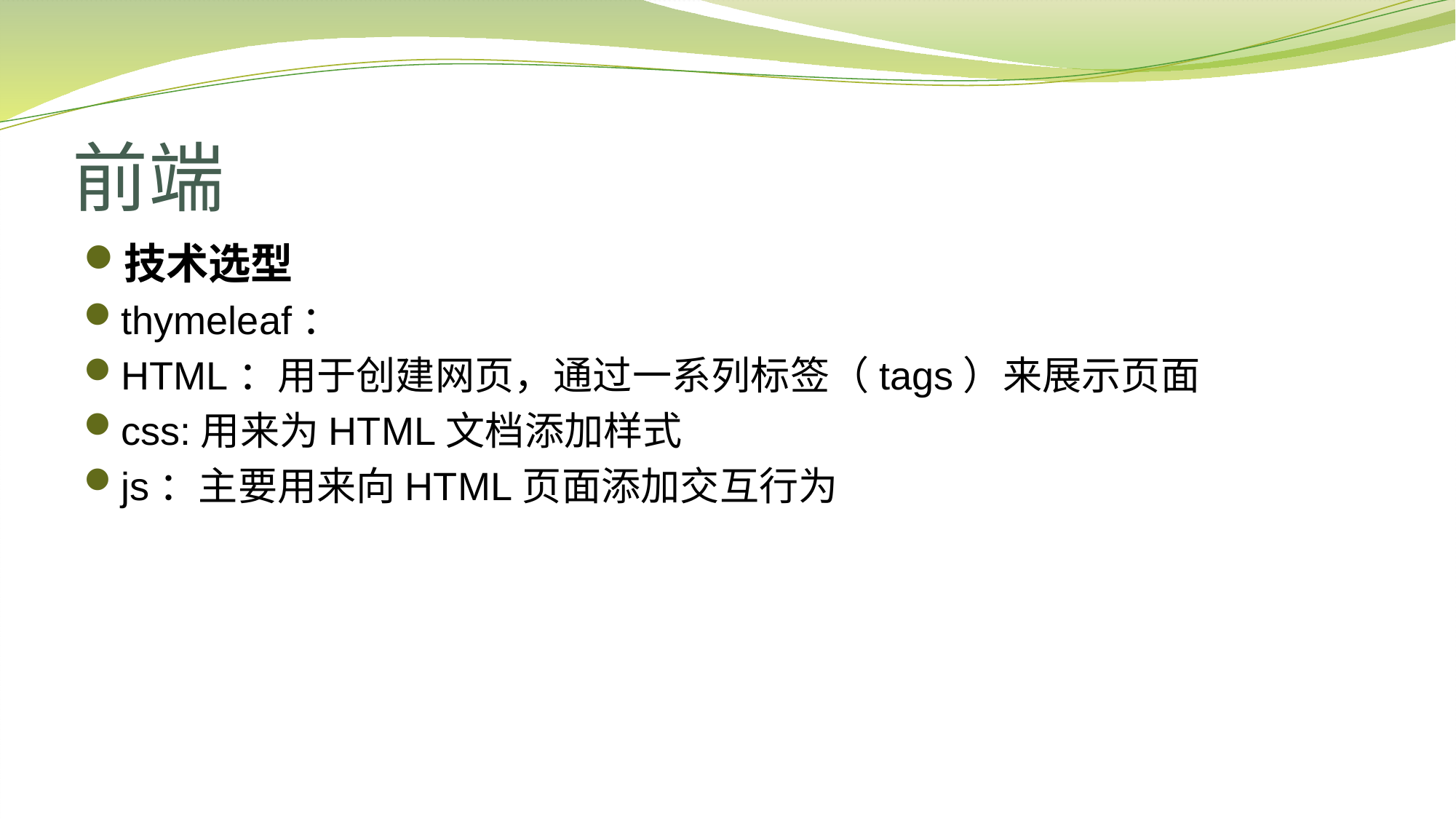

# 前端
技术选型
thymeleaf：
HTML：用于创建网页，通过一系列标签（tags）来展示页面
css:用来为HTML文档添加样式
js：主要用来向HTML页面添加交互行为